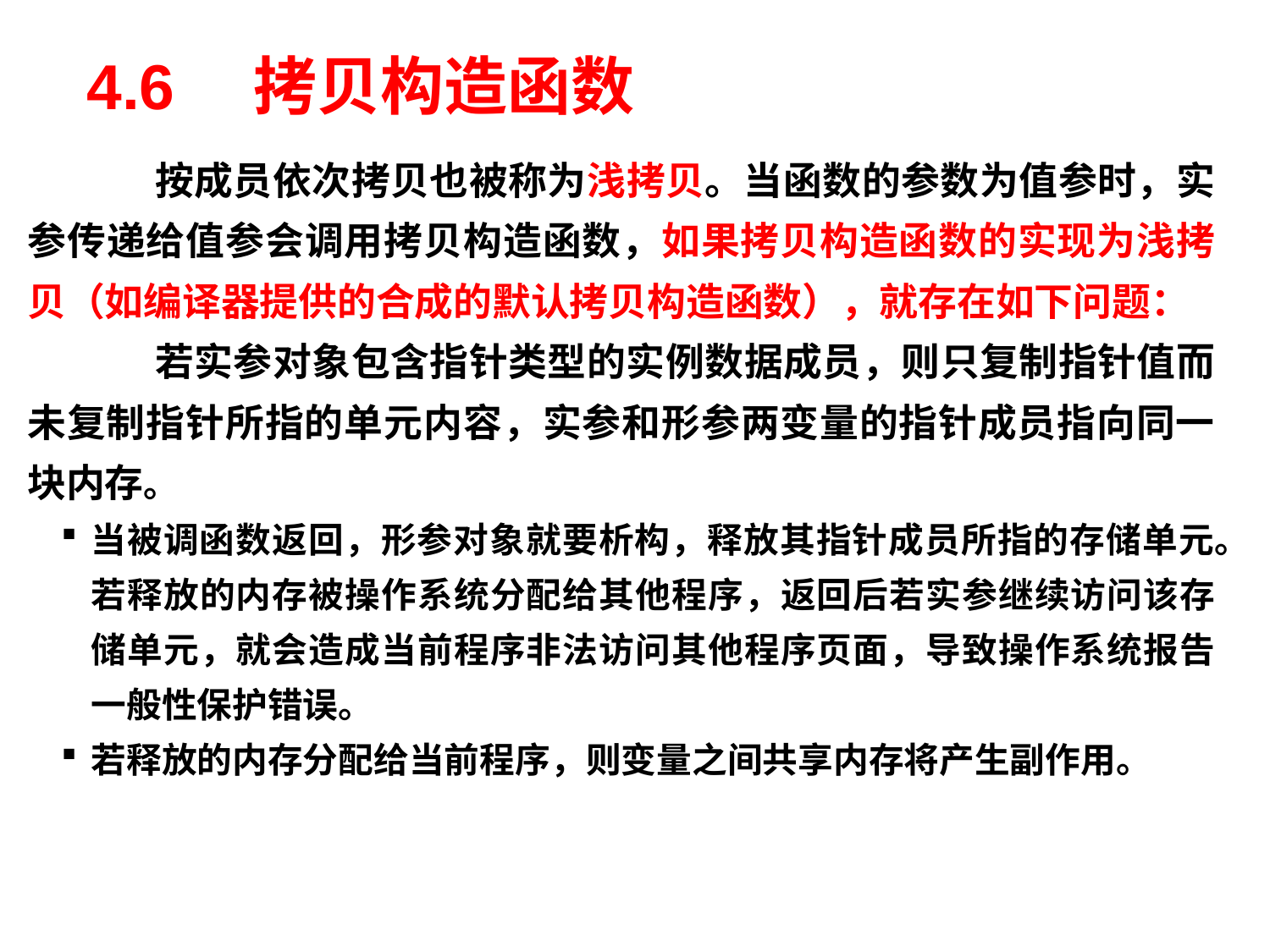

# 4.6　拷贝构造函数
	按成员依次拷贝也被称为浅拷贝。当函数的参数为值参时，实参传递给值参会调用拷贝构造函数，如果拷贝构造函数的实现为浅拷贝（如编译器提供的合成的默认拷贝构造函数），就存在如下问题：
	若实参对象包含指针类型的实例数据成员，则只复制指针值而未复制指针所指的单元内容，实参和形参两变量的指针成员指向同一块内存。
当被调函数返回，形参对象就要析构，释放其指针成员所指的存储单元。若释放的内存被操作系统分配给其他程序，返回后若实参继续访问该存储单元，就会造成当前程序非法访问其他程序页面，导致操作系统报告一般性保护错误。
若释放的内存分配给当前程序，则变量之间共享内存将产生副作用。